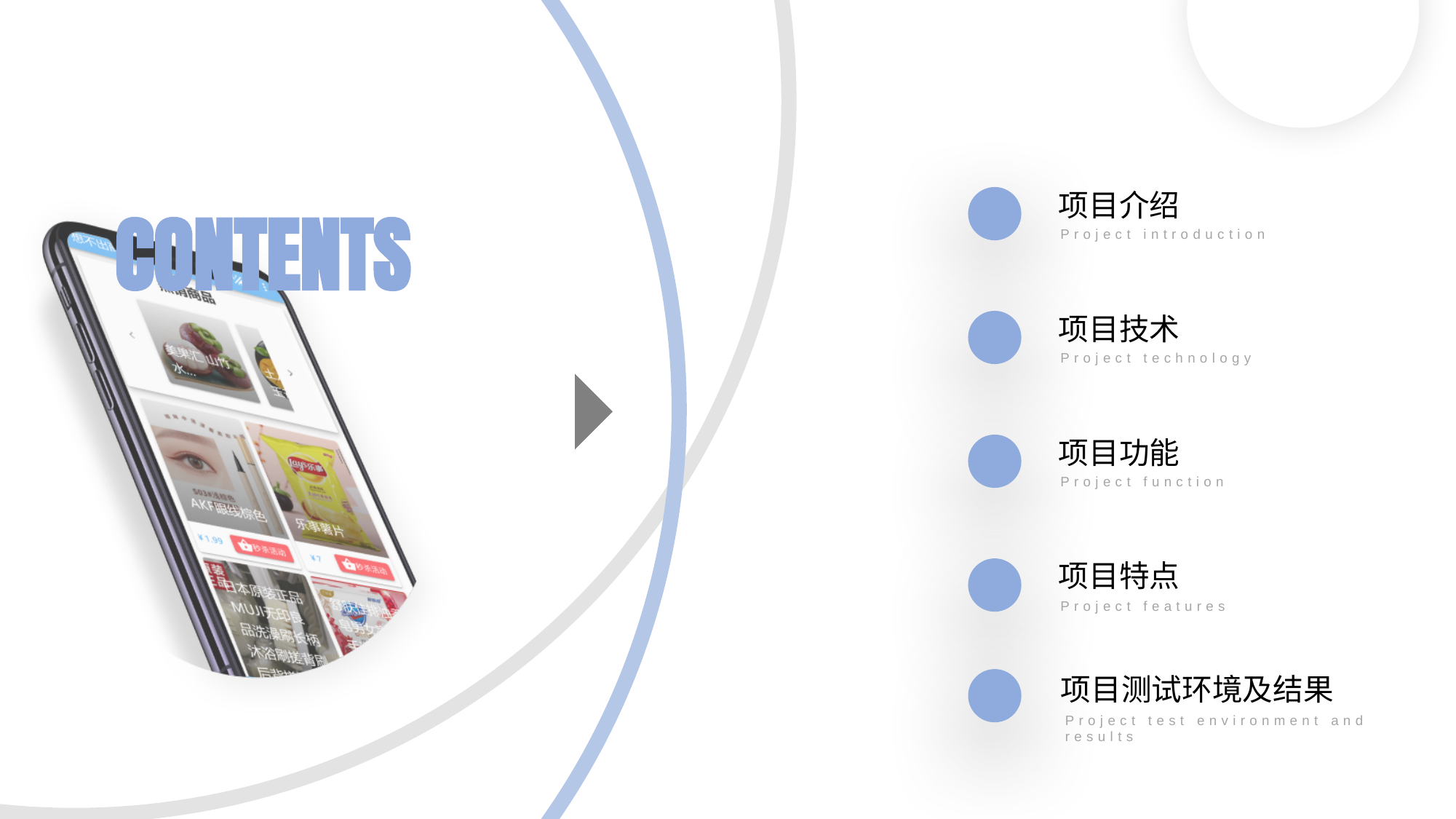

项目介绍

CONTENTS
Project introduction
项目技术

Project technology

项目功能

Project function
项目特点

Project features
项目测试环境及结果

Project test environment and results